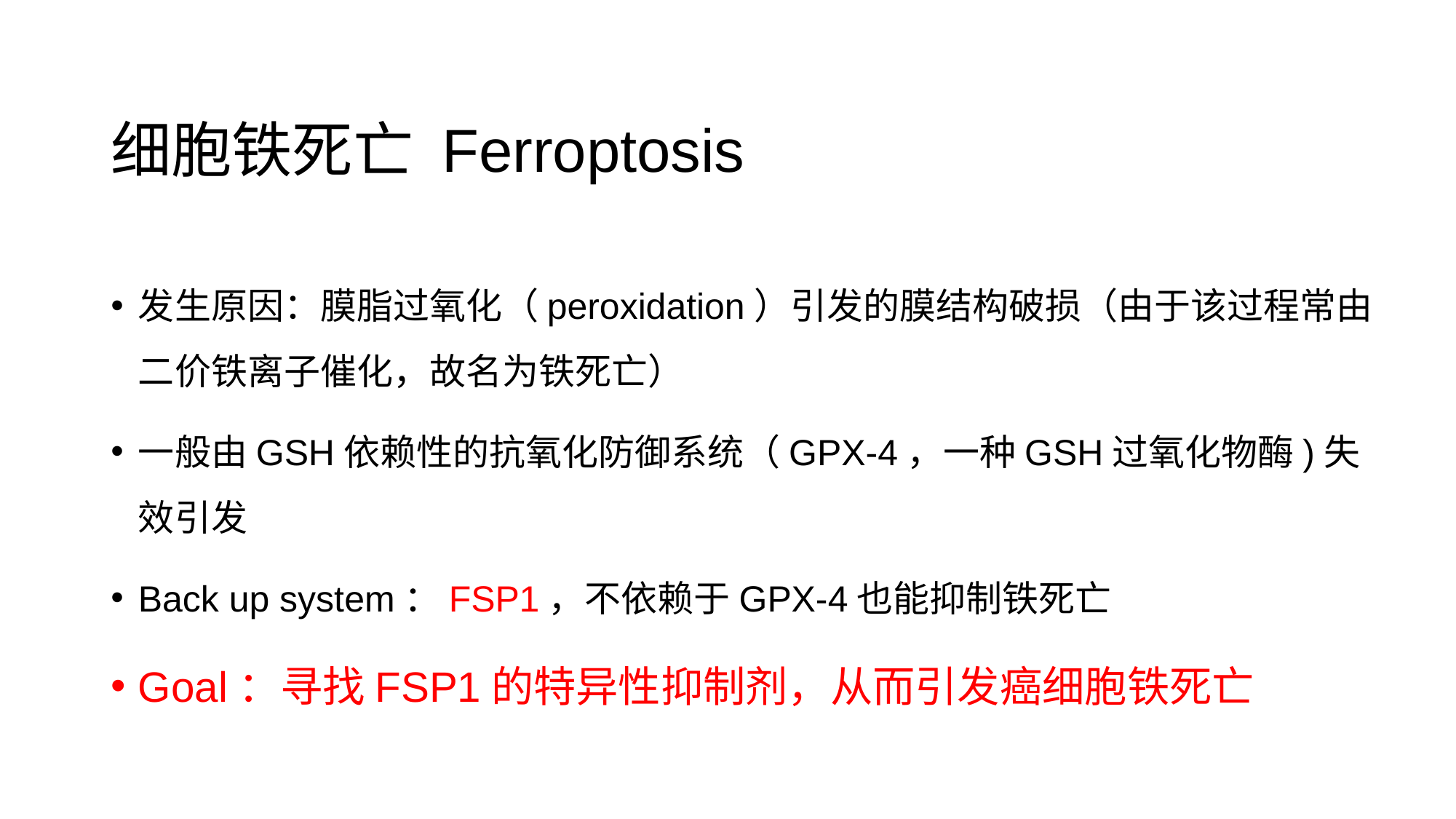

# 细胞铁死亡 Ferroptosis
发生原因：膜脂过氧化（peroxidation）引发的膜结构破损（由于该过程常由二价铁离子催化，故名为铁死亡）
一般由GSH依赖性的抗氧化防御系统（GPX-4，一种GSH过氧化物酶)失效引发
Back up system：FSP1，不依赖于GPX-4也能抑制铁死亡
Goal：寻找FSP1的特异性抑制剂，从而引发癌细胞铁死亡